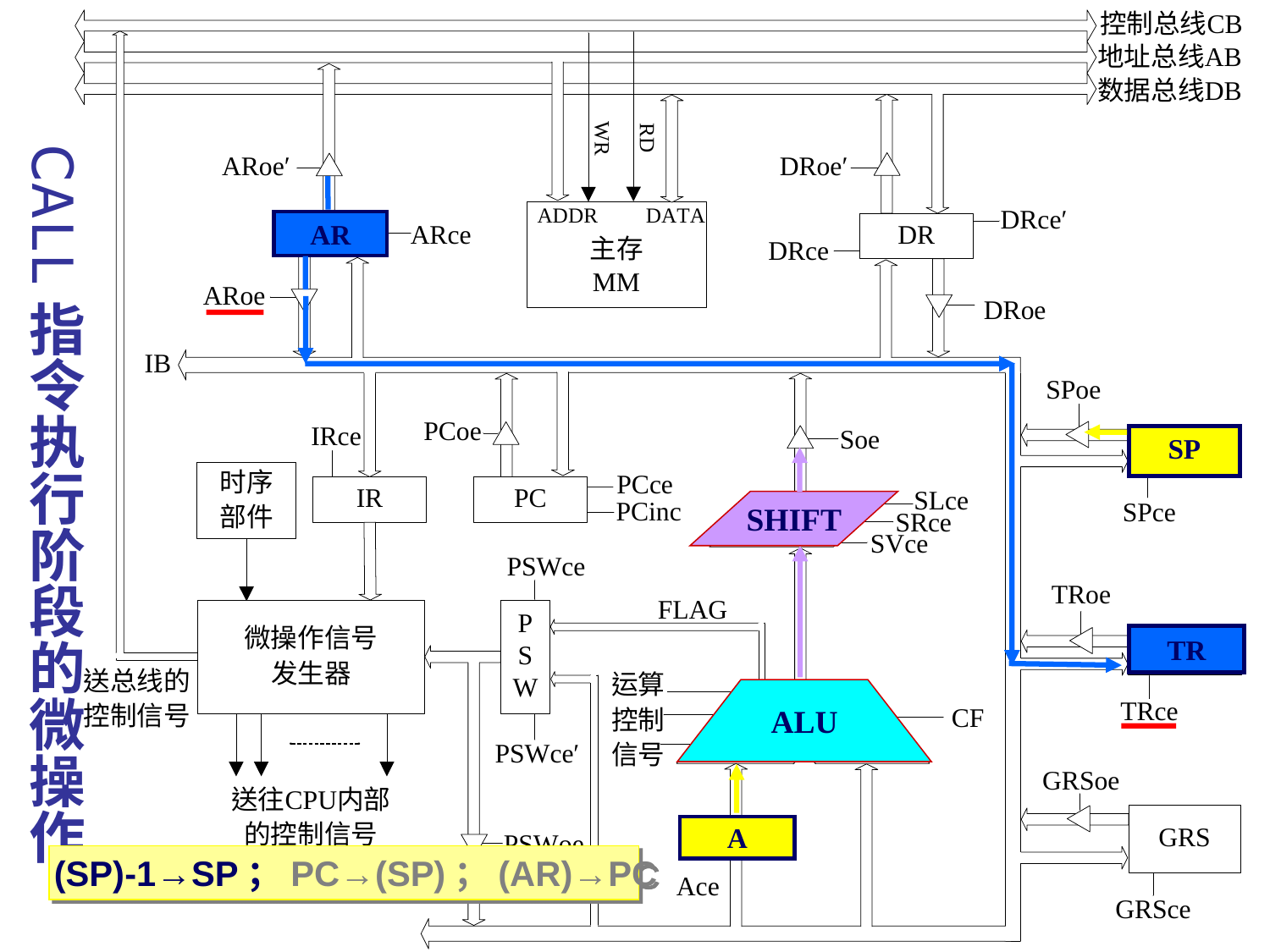

# CALL指令执行阶段的微操作

AR

SP

SHIFT

TR

ALU

A
(SP)-1→SP；PC→(SP)；(AR)→PC
38